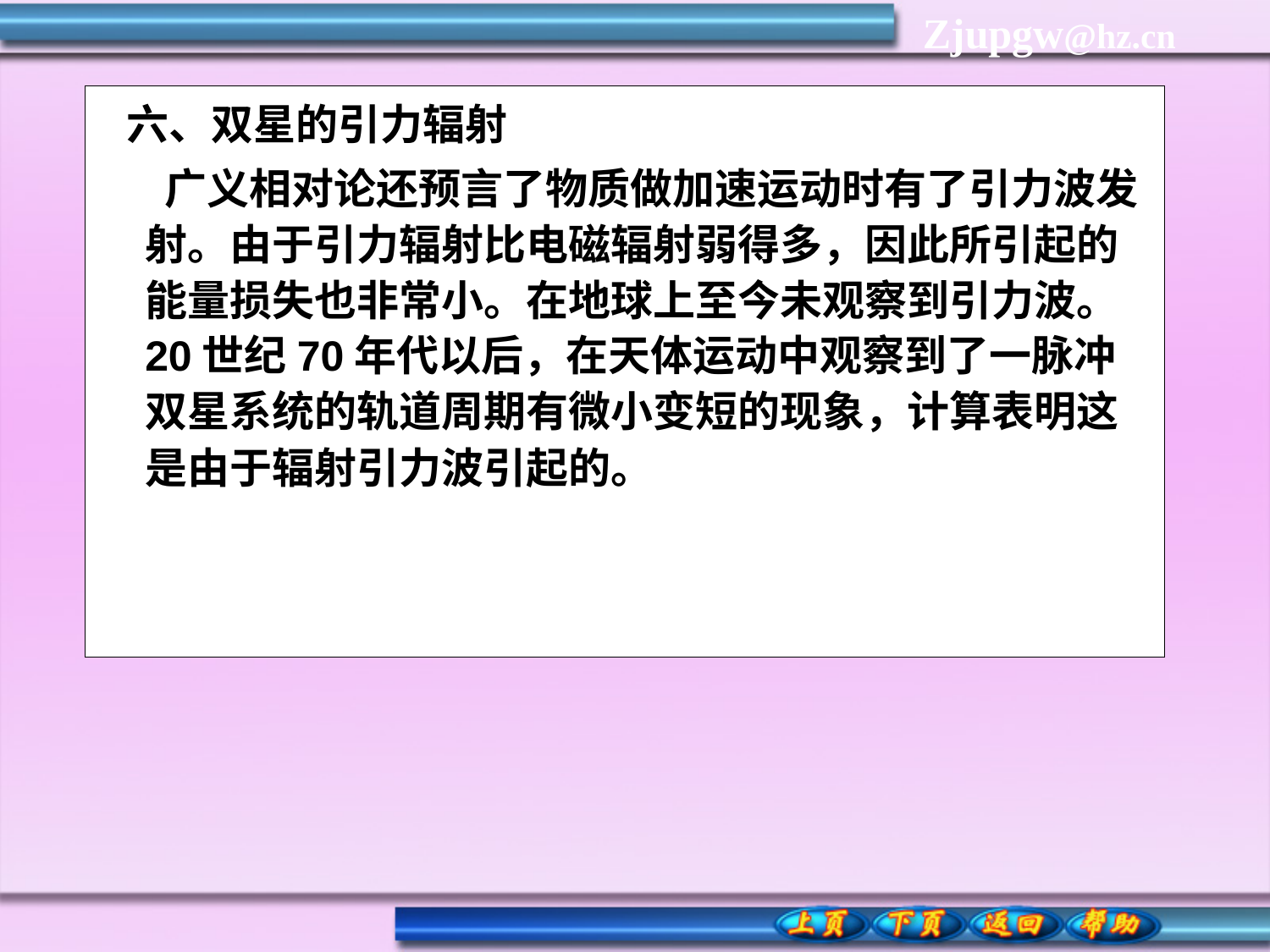

六、双星的引力辐射
      广义相对论还预言了物质做加速运动时有了引力波发射。由于引力辐射比电磁辐射弱得多，因此所引起的能量损失也非常小。在地球上至今未观察到引力波。20世纪70年代以后，在天体运动中观察到了一脉冲双星系统的轨道周期有微小变短的现象，计算表明这是由于辐射引力波引起的。